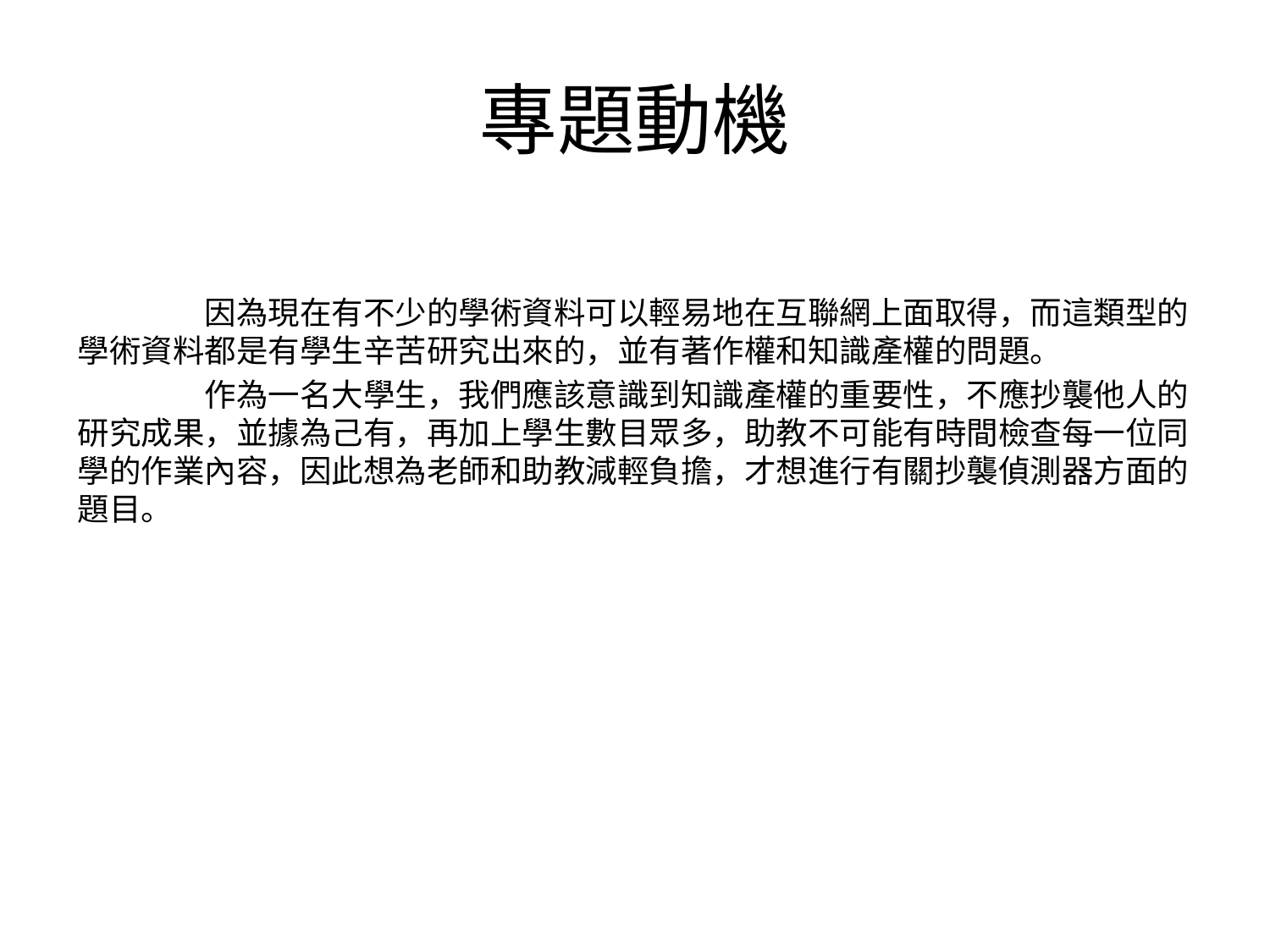

# 專題動機
 	因為現在有不少的學術資料可以輕易地在互聯網上面取得，而這類型的學術資料都是有學生辛苦研究出來的，並有著作權和知識產權的問題。
	作為一名大學生，我們應該意識到知識產權的重要性，不應抄襲他人的研究成果，並據為己有，再加上學生數目眾多，助教不可能有時間檢查每一位同學的作業內容，因此想為老師和助教減輕負擔，才想進行有關抄襲偵測器方面的題目。